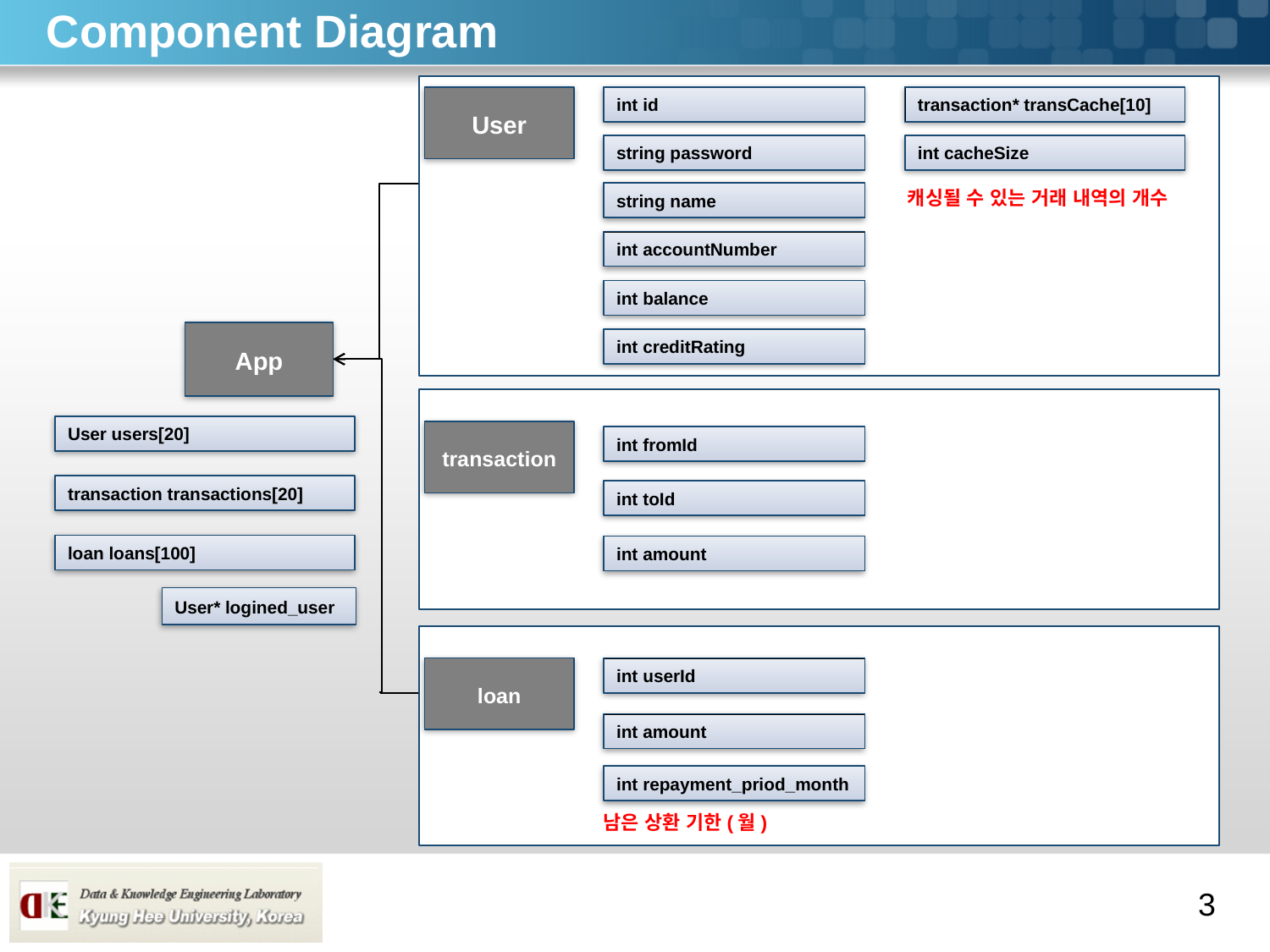

# Component Diagram

User
int id
transaction* transCache[10]
string password
int cacheSize
string name
int accountNumber
int balance
int creditRating
캐싱될 수 있는 거래 내역의 개수
App
User users[20]
transaction transactions[20]
loan loans[100]
User* logined_user

transaction
int fromId
int toId
int amount

loan
int userId
int amount
int repayment_priod_month
남은 상환 기한(월)